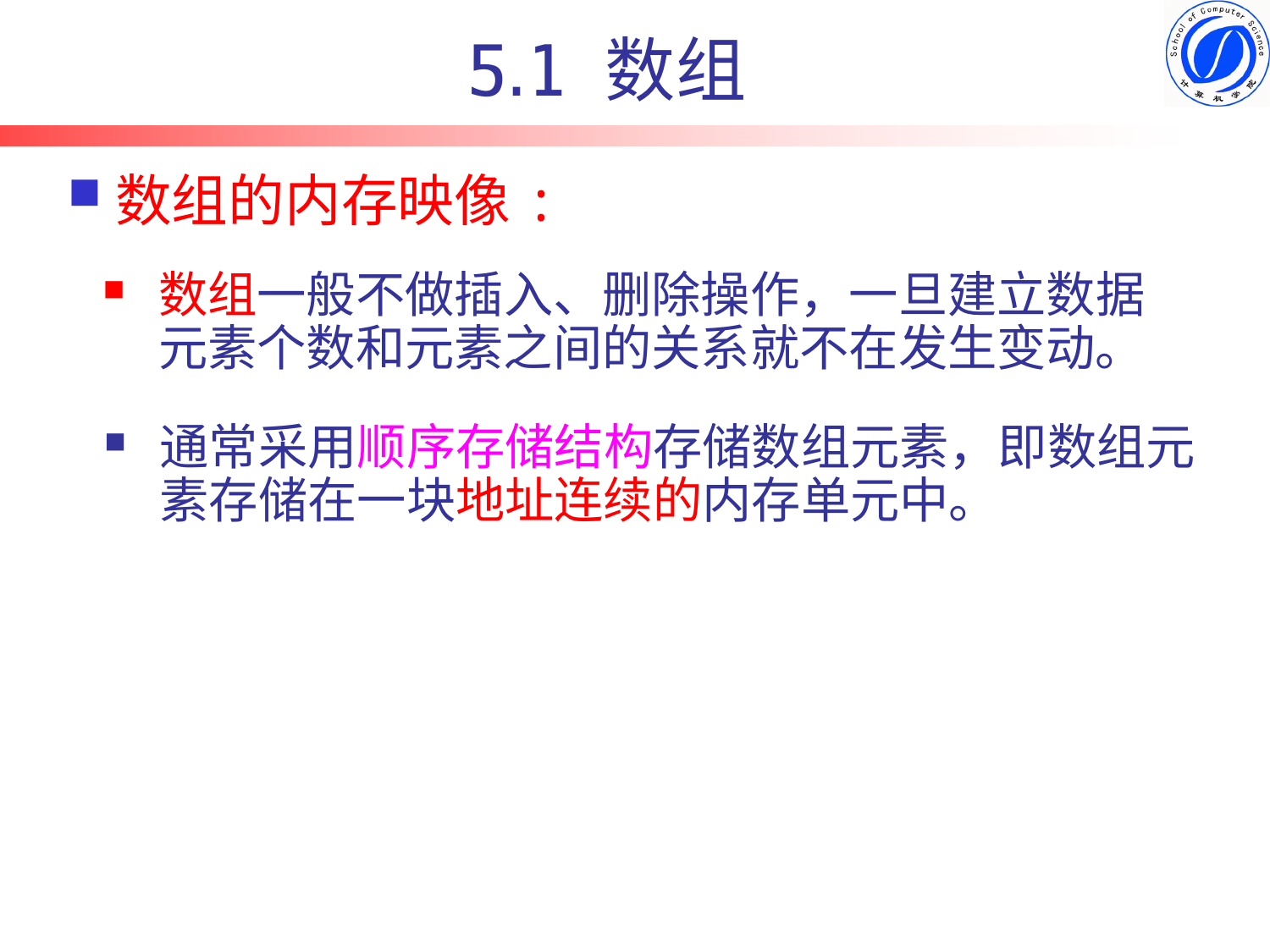

5.1 数组
数组的内存映像:
数组一般不做插入、删除操作，一旦建立数据元素个数和元素之间的关系就不在发生变动。
通常采用顺序存储结构存储数组元素，即数组元素存储在一块地址连续的内存单元中。